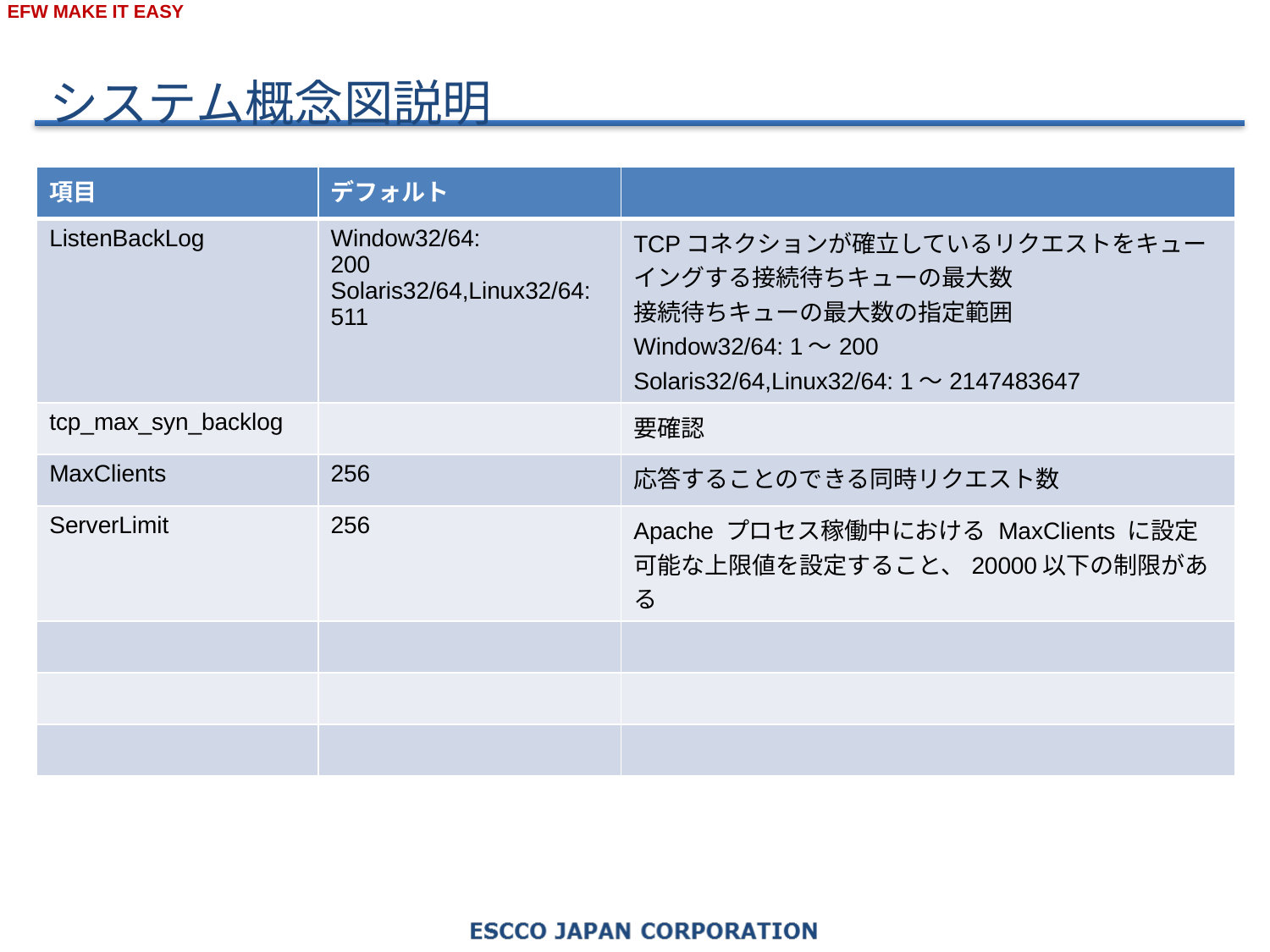

システム概念図説明
| 項目 | デフォルト |  |
| --- | --- | --- |
| ListenBackLog | Window32/64: 200 Solaris32/64,Linux32/64: 511 | TCPコネクションが確立しているリクエストをキューイングする接続待ちキューの最大数 接続待ちキューの最大数の指定範囲 Window32/64: 1～200 Solaris32/64,Linux32/64: 1～2147483647 |
| tcp\_max\_syn\_backlog |  | 要確認 |
| MaxClients | 256 | 応答することのできる同時リクエスト数 |
| ServerLimit | 256 | Apache プロセス稼働中における MaxClients に設定可能な上限値を設定すること、20000以下の制限がある |
|  |  |  |
|  |  |  |
|  |  |  |